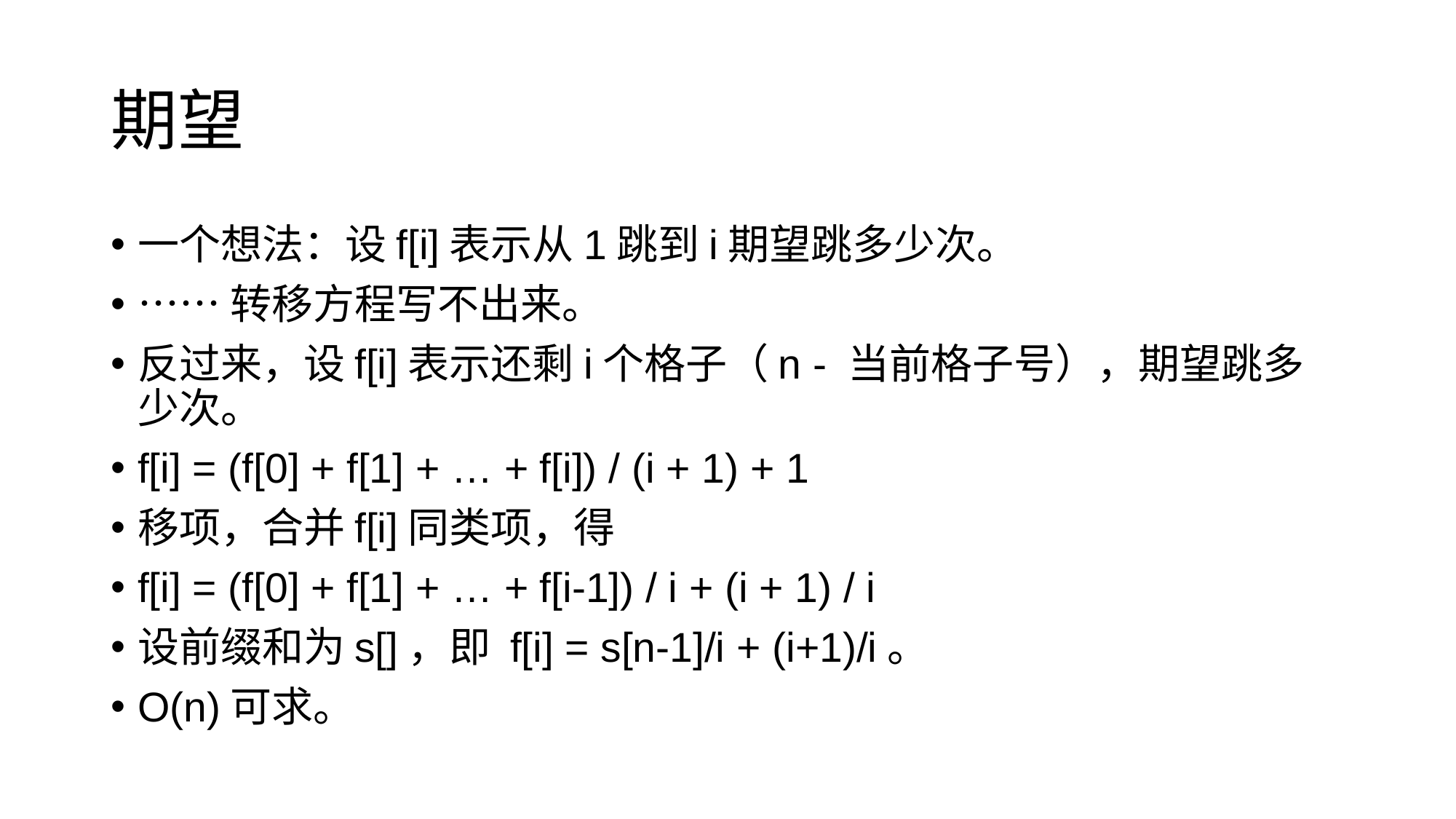

# 期望
⼀个想法：设f[i]表示从1跳到i期望跳多少次。
……转移⽅程写不出来。
反过来，设f[i]表示还剩i个格⼦（n - 当前格⼦号），期望跳多 少次。
f[i] = (f[0] + f[1] + … + f[i]) / (i + 1) + 1
移项，合并f[i]同类项，得
f[i] = (f[0] + f[1] + … + f[i-1]) / i + (i + 1) / i
设前缀和为s[]，即 f[i] = s[n-1]/i + (i+1)/i。
O(n)可求。